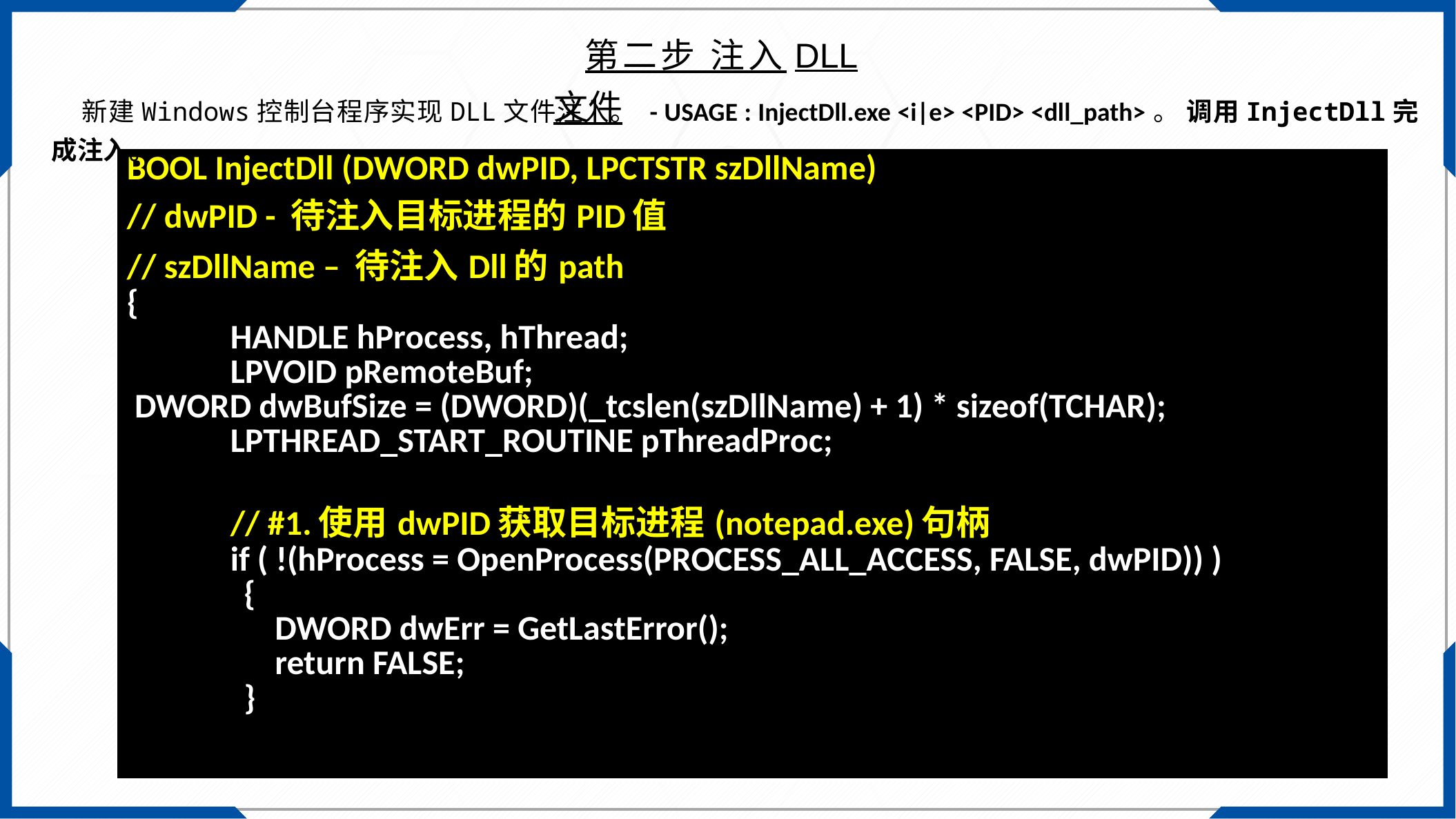

第二步 注入DLL文件
新建Windows控制台程序实现DLL文件注入。 - USAGE : InjectDll.exe <i|e> <PID> <dll_path>。 调用InjectDll完成注入。
| BOOL InjectDll (DWORD dwPID, LPCTSTR szDllName) // dwPID - 待注入目标进程的PID值 // szDllName – 待注入Dll的path { HANDLE hProcess, hThread; LPVOID pRemoteBuf; DWORD dwBufSize = (DWORD)(\_tcslen(szDllName) + 1) \* sizeof(TCHAR); LPTHREAD\_START\_ROUTINE pThreadProc;   // #1.使用dwPID获取目标进程(notepad.exe)句柄 if ( !(hProcess = OpenProcess(PROCESS\_ALL\_ACCESS, FALSE, dwPID)) ) { DWORD dwErr = GetLastError(); return FALSE; } |
| --- |